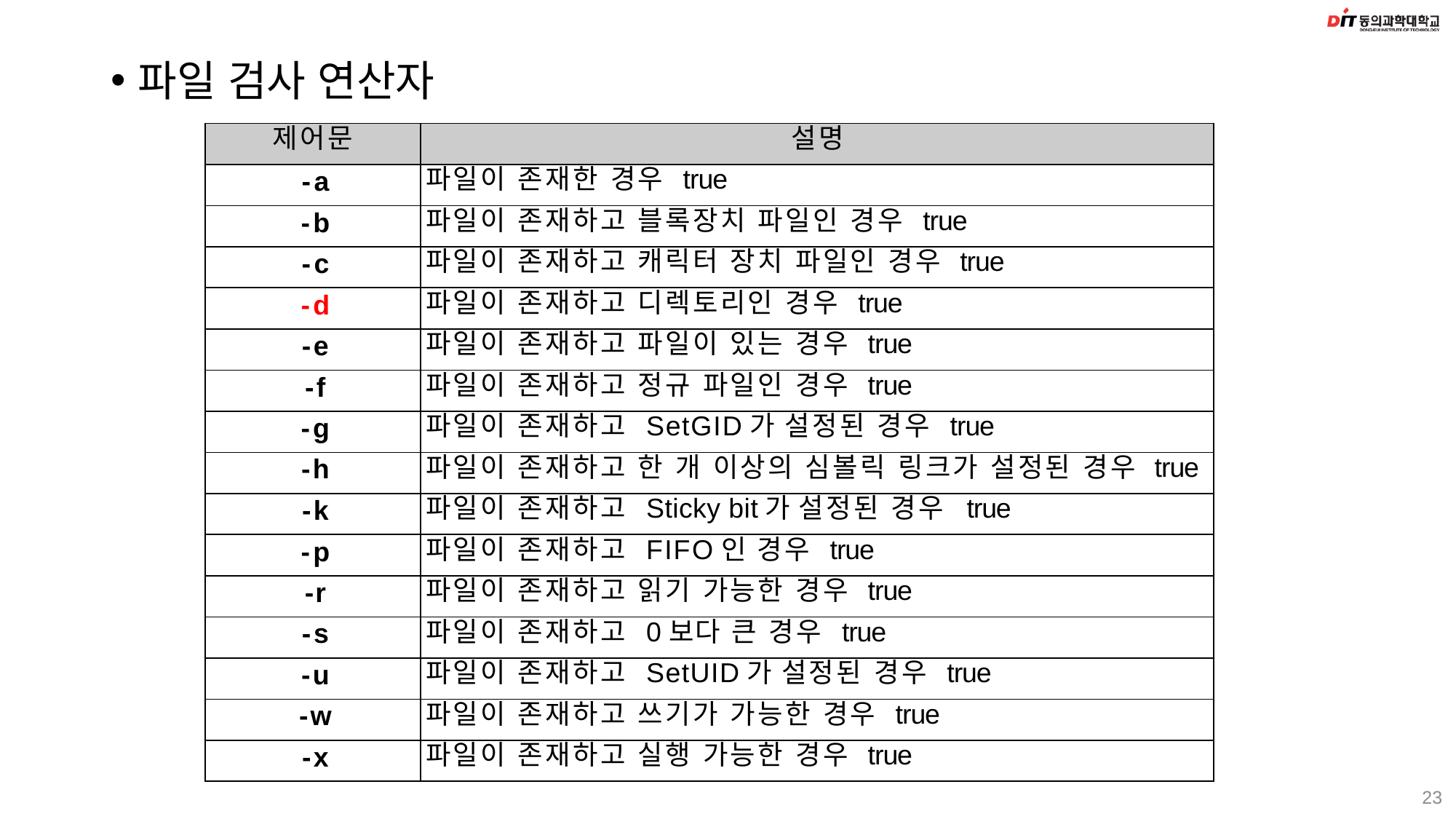

파일 검사 연산자
| 제어문 | 설명 |
| --- | --- |
| -a | 파일이 존재한 경우 true |
| -b | 파일이 존재하고 블록장치 파일인 경우 true |
| -c | 파일이 존재하고 캐릭터 장치 파일인 경우 true |
| -d | 파일이 존재하고 디렉토리인 경우 true |
| -e | 파일이 존재하고 파일이 있는 경우 true |
| -f | 파일이 존재하고 정규 파일인 경우 true |
| -g | 파일이 존재하고 SetGID가 설정된 경우 true |
| -h | 파일이 존재하고 한 개 이상의 심볼릭 링크가 설정된 경우 true |
| -k | 파일이 존재하고 Sticky bit가 설정된 경우 true |
| -p | 파일이 존재하고 FIFO인 경우 true |
| -r | 파일이 존재하고 읽기 가능한 경우 true |
| -s | 파일이 존재하고 0보다 큰 경우 true |
| -u | 파일이 존재하고 SetUID가 설정된 경우 true |
| -w | 파일이 존재하고 쓰기가 가능한 경우 true |
| -x | 파일이 존재하고 실행 가능한 경우 true |
23